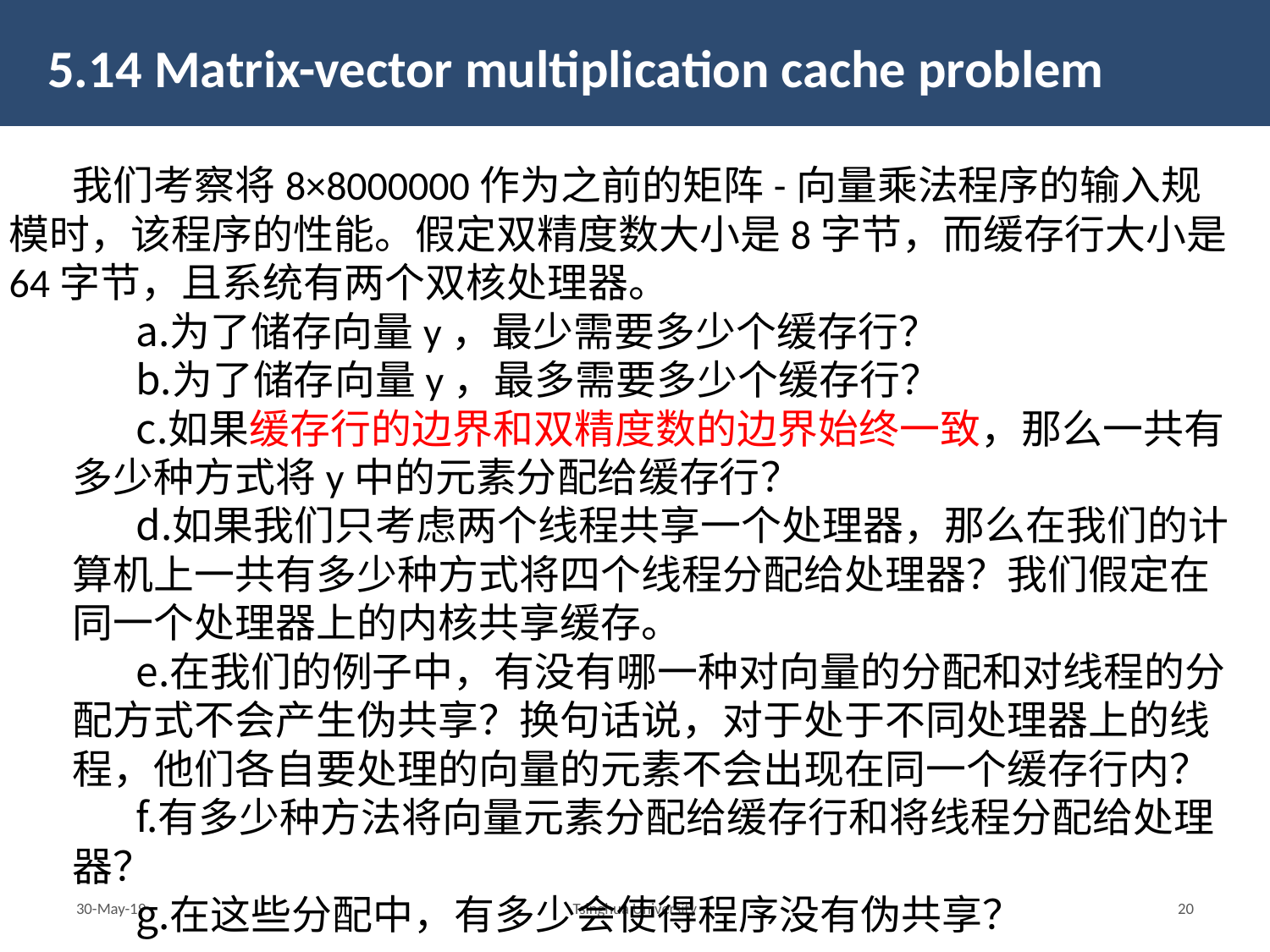

# 5.14 Matrix-vector multiplication cache problem
我们考察将8×8000000作为之前的矩阵-向量乘法程序的输入规模时，该程序的性能。假定双精度数大小是8字节，而缓存行大小是64字节，且系统有两个双核处理器。
为了储存向量y，最少需要多少个缓存行？
为了储存向量y，最多需要多少个缓存行？
如果缓存行的边界和双精度数的边界始终一致，那么一共有多少种方式将y中的元素分配给缓存行？
如果我们只考虑两个线程共享一个处理器，那么在我们的计算机上一共有多少种方式将四个线程分配给处理器？我们假定在同一个处理器上的内核共享缓存。
在我们的例子中，有没有哪一种对向量的分配和对线程的分配方式不会产生伪共享？换句话说，对于处于不同处理器上的线程，他们各自要处理的向量的元素不会出现在同一个缓存行内？
有多少种方法将向量元素分配给缓存行和将线程分配给处理器？
在这些分配中，有多少会使得程序没有伪共享？
30-May-19
Tsinghua University
20